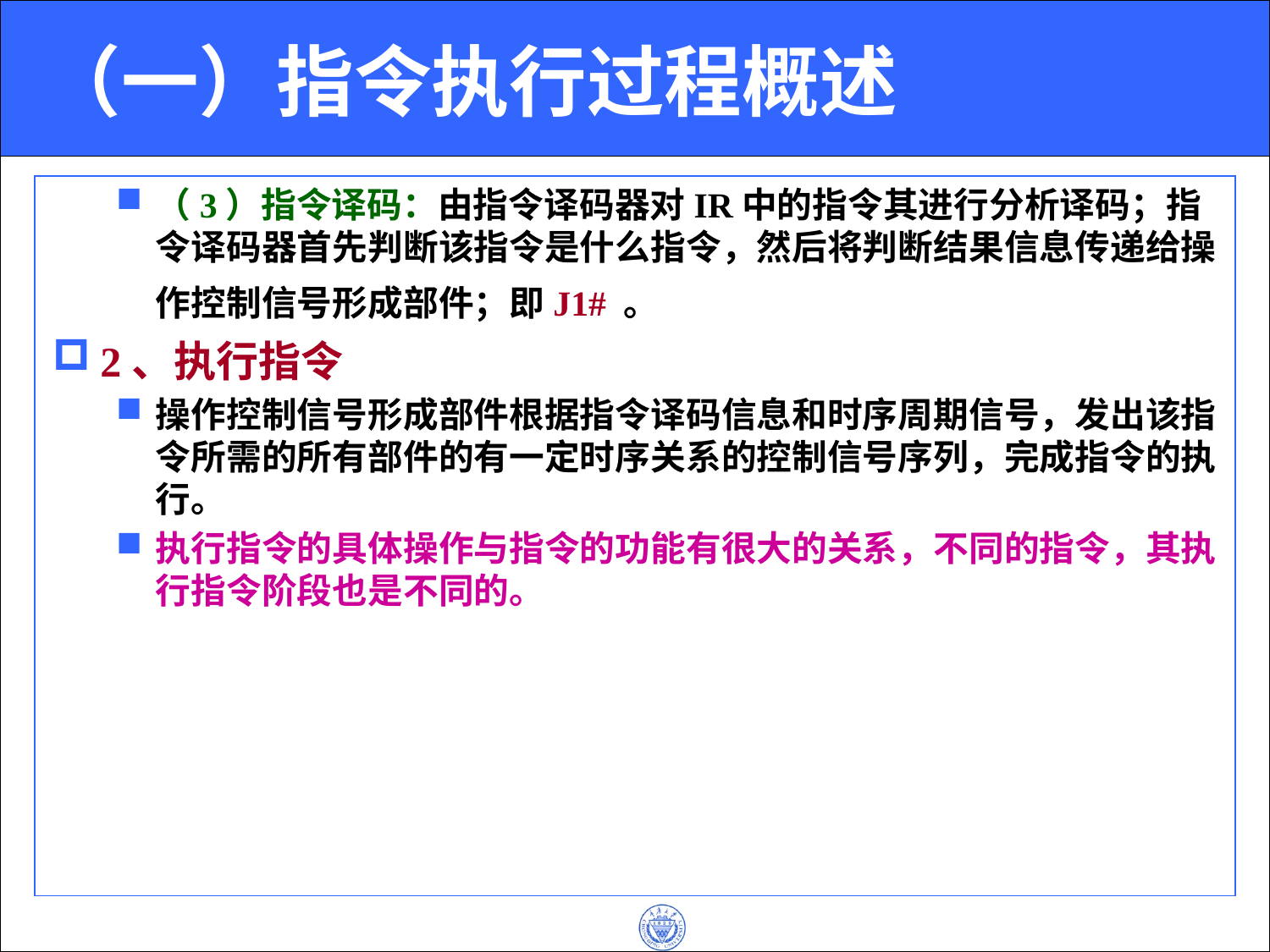

# （一）指令执行过程概述
（3）指令译码：由指令译码器对IR中的指令其进行分析译码；指令译码器首先判断该指令是什么指令，然后将判断结果信息传递给操作控制信号形成部件；即J1# 。
2、执行指令
操作控制信号形成部件根据指令译码信息和时序周期信号，发出该指令所需的所有部件的有一定时序关系的控制信号序列，完成指令的执行。
执行指令的具体操作与指令的功能有很大的关系，不同的指令，其执行指令阶段也是不同的。

9